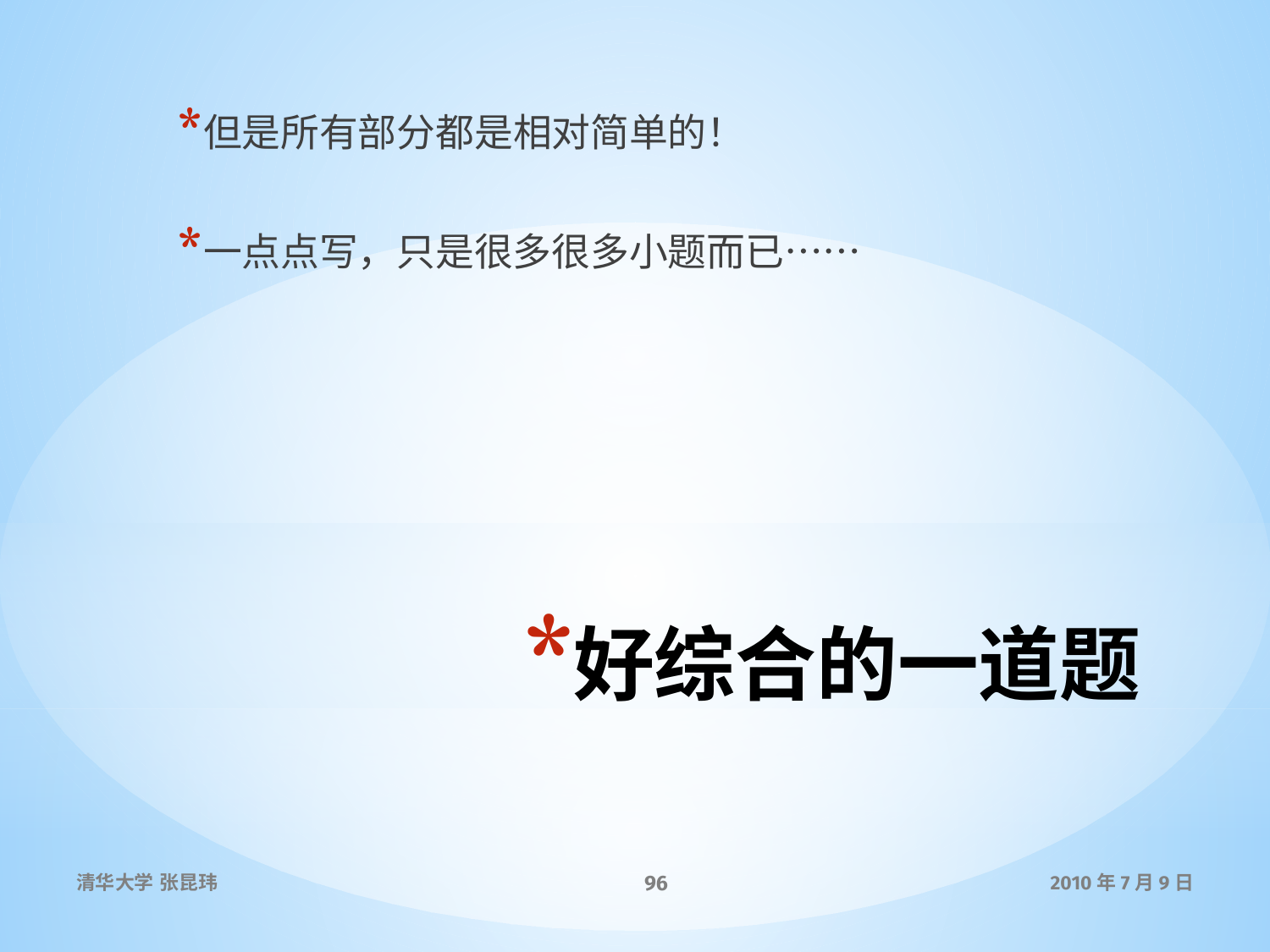

但是所有部分都是相对简单的！

一点点写，只是很多很多小题而已……

# 好综合的一道题
清华大学 张昆玮
96
2010年7月9日